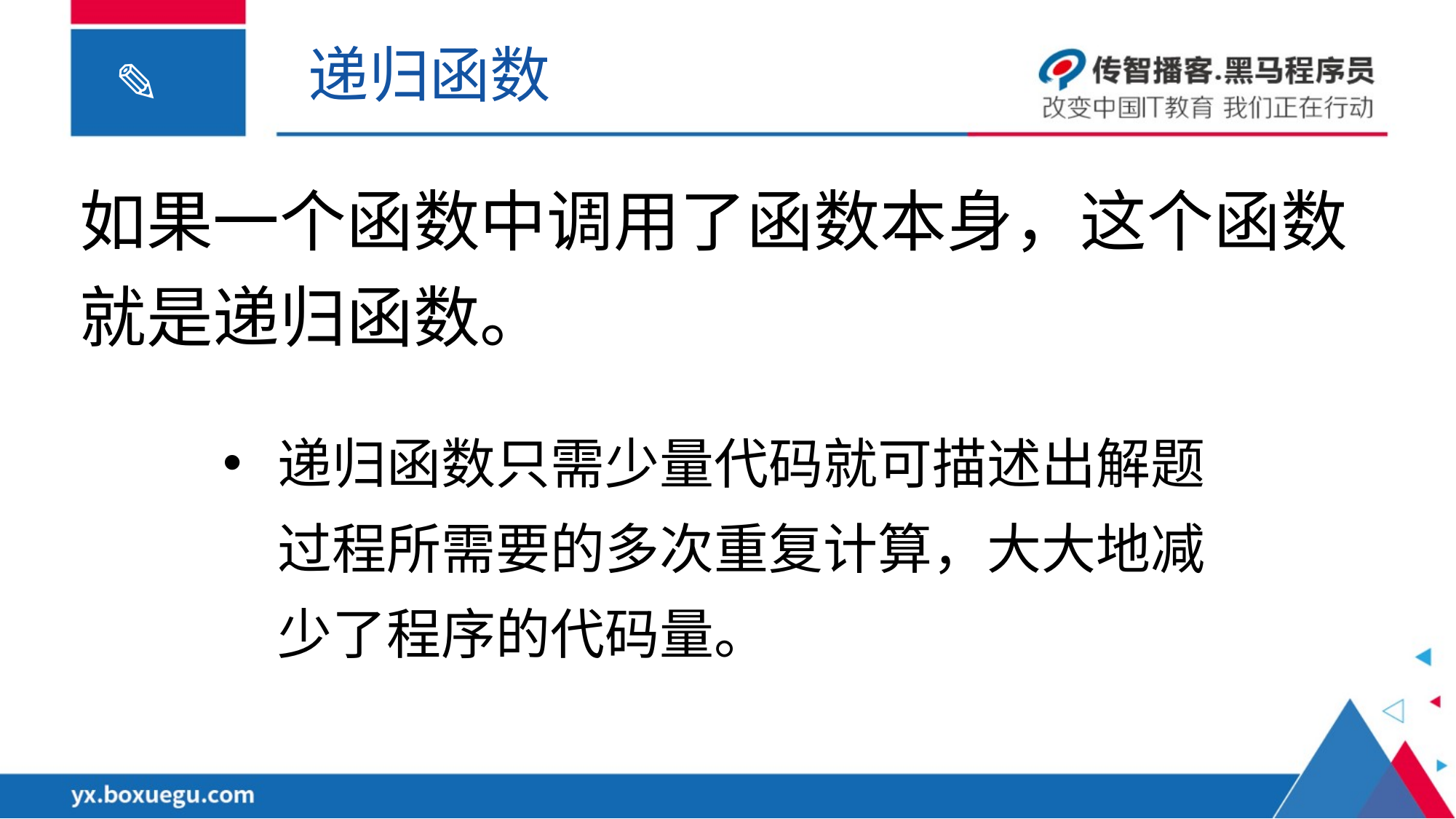

递归函数
如果一个函数中调用了函数本身，这个函数就是递归函数。
递归函数只需少量代码就可描述出解题过程所需要的多次重复计算，大大地减少了程序的代码量。